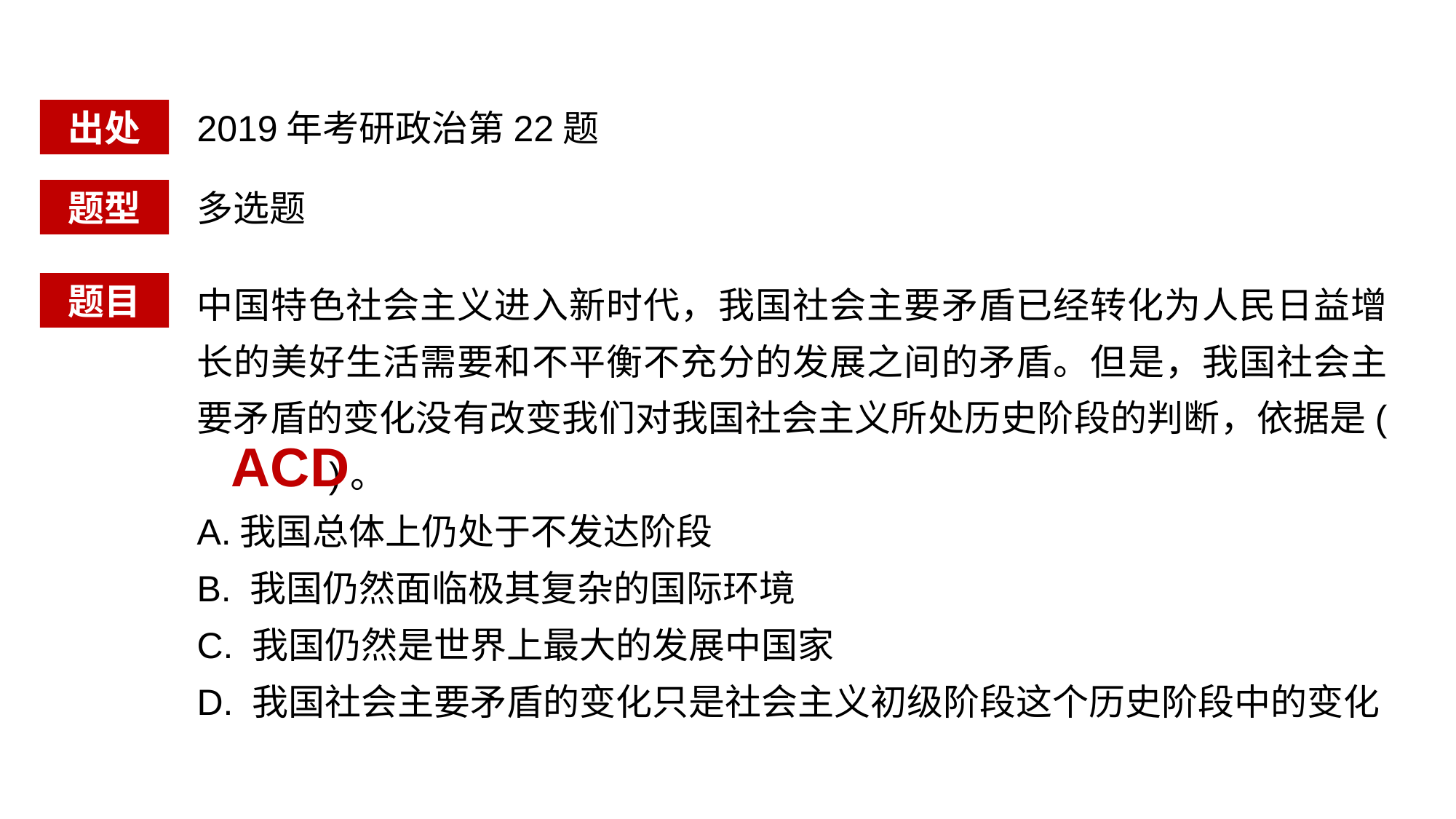

出处
2019年考研政治第22题
题型
多选题
中国特色社会主义进入新时代，我国社会主要矛盾已经转化为人民日益增长的美好生活需要和不平衡不充分的发展之间的矛盾。但是，我国社会主要矛盾的变化没有改变我们对我国社会主义所处历史阶段的判断，依据是(              )。
A.我国总体上仍处于不发达阶段
B. 我国仍然面临极其复杂的国际环境
C. 我国仍然是世界上最大的发展中国家
D. 我国社会主要矛盾的变化只是社会主义初级阶段这个历史阶段中的变化
题目
ACD